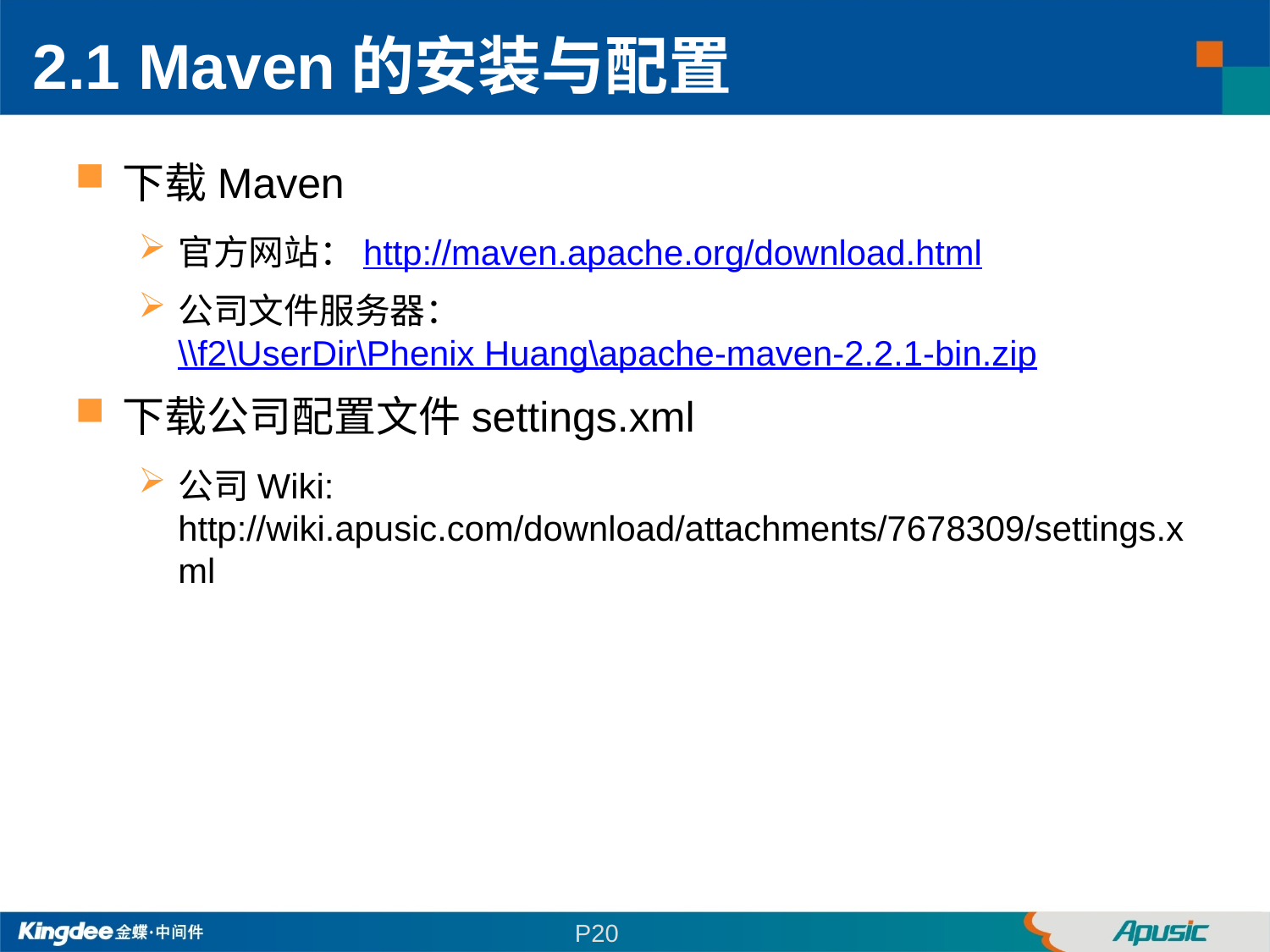

2.1 Maven的安装与配置
下载Maven
官方网站：http://maven.apache.org/download.html
公司文件服务器：\\f2\UserDir\Phenix Huang\apache-maven-2.2.1-bin.zip
下载公司配置文件settings.xml
公司Wiki: http://wiki.apusic.com/download/attachments/7678309/settings.xml